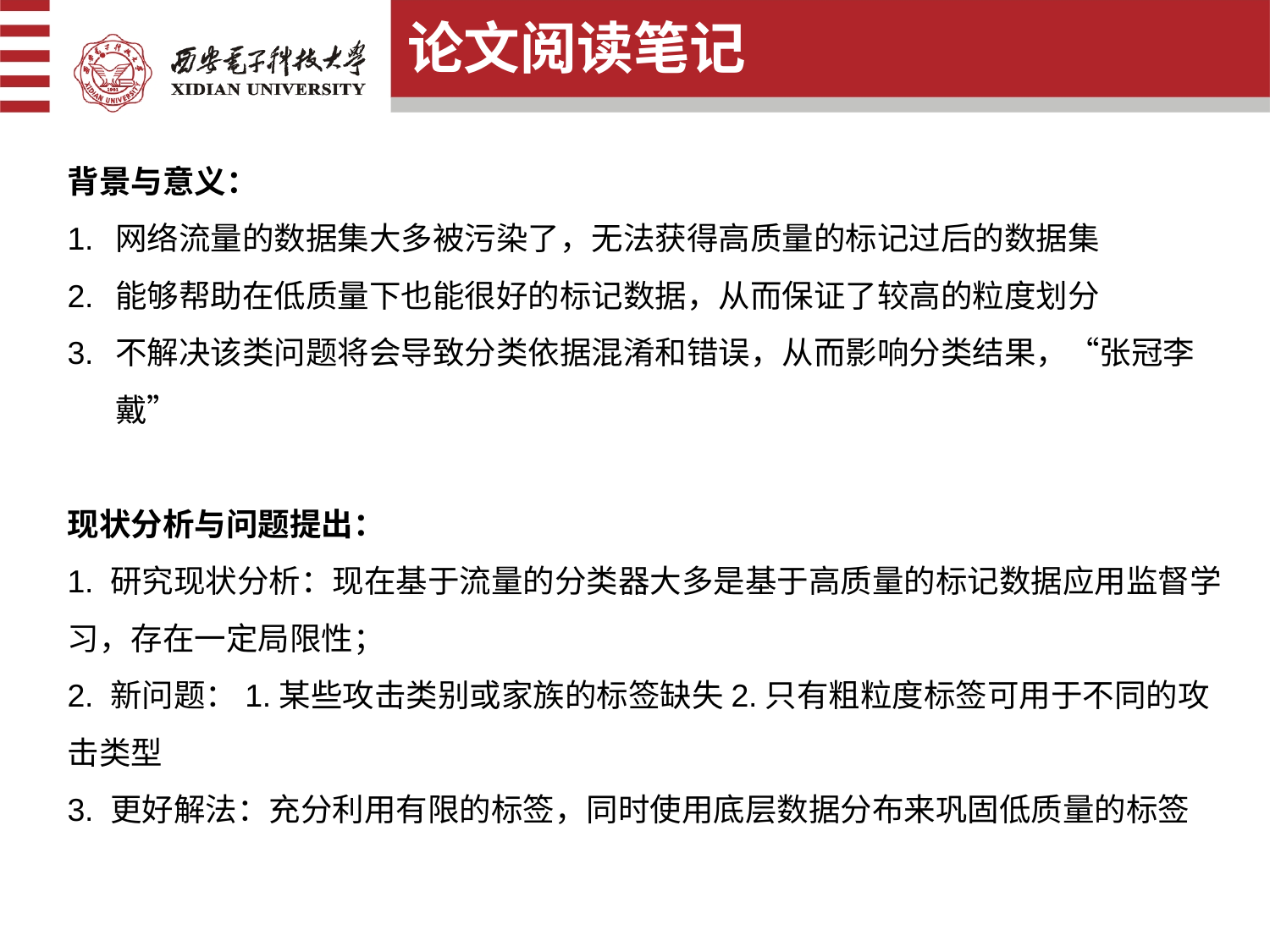

论文阅读笔记
背景与意义：
网络流量的数据集大多被污染了，无法获得高质量的标记过后的数据集
能够帮助在低质量下也能很好的标记数据，从而保证了较高的粒度划分
不解决该类问题将会导致分类依据混淆和错误，从而影响分类结果，“张冠李戴”

现状分析与问题提出：
1. 研究现状分析：现在基于流量的分类器大多是基于高质量的标记数据应用监督学习，存在一定局限性；
2. 新问题：1.某些攻击类别或家族的标签缺失2.只有粗粒度标签可用于不同的攻击类型
3. 更好解法：充分利用有限的标签，同时使用底层数据分布来巩固低质量的标签